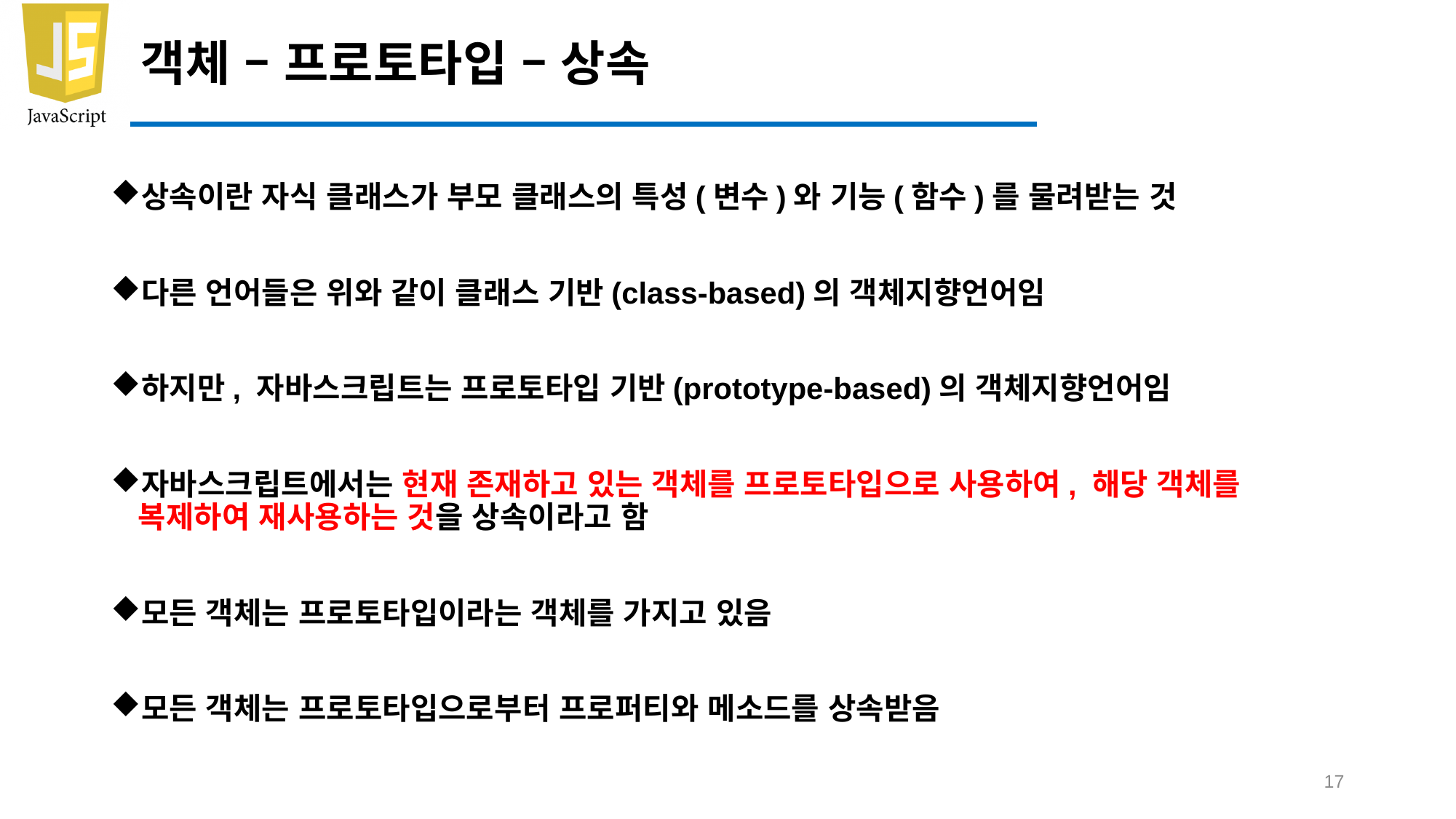

# 객체 – 프로토타입 – 상속
상속이란 자식 클래스가 부모 클래스의 특성(변수)와 기능(함수)를 물려받는 것

다른 언어들은 위와 같이 클래스 기반(class-based)의 객체지향언어임

하지만, 자바스크립트는 프로토타입 기반(prototype-based)의 객체지향언어임

자바스크립트에서는 현재 존재하고 있는 객체를 프로토타입으로 사용하여, 해당 객체를 복제하여 재사용하는 것을 상속이라고 함

모든 객체는 프로토타입이라는 객체를 가지고 있음

모든 객체는 프로토타입으로부터 프로퍼티와 메소드를 상속받음
17